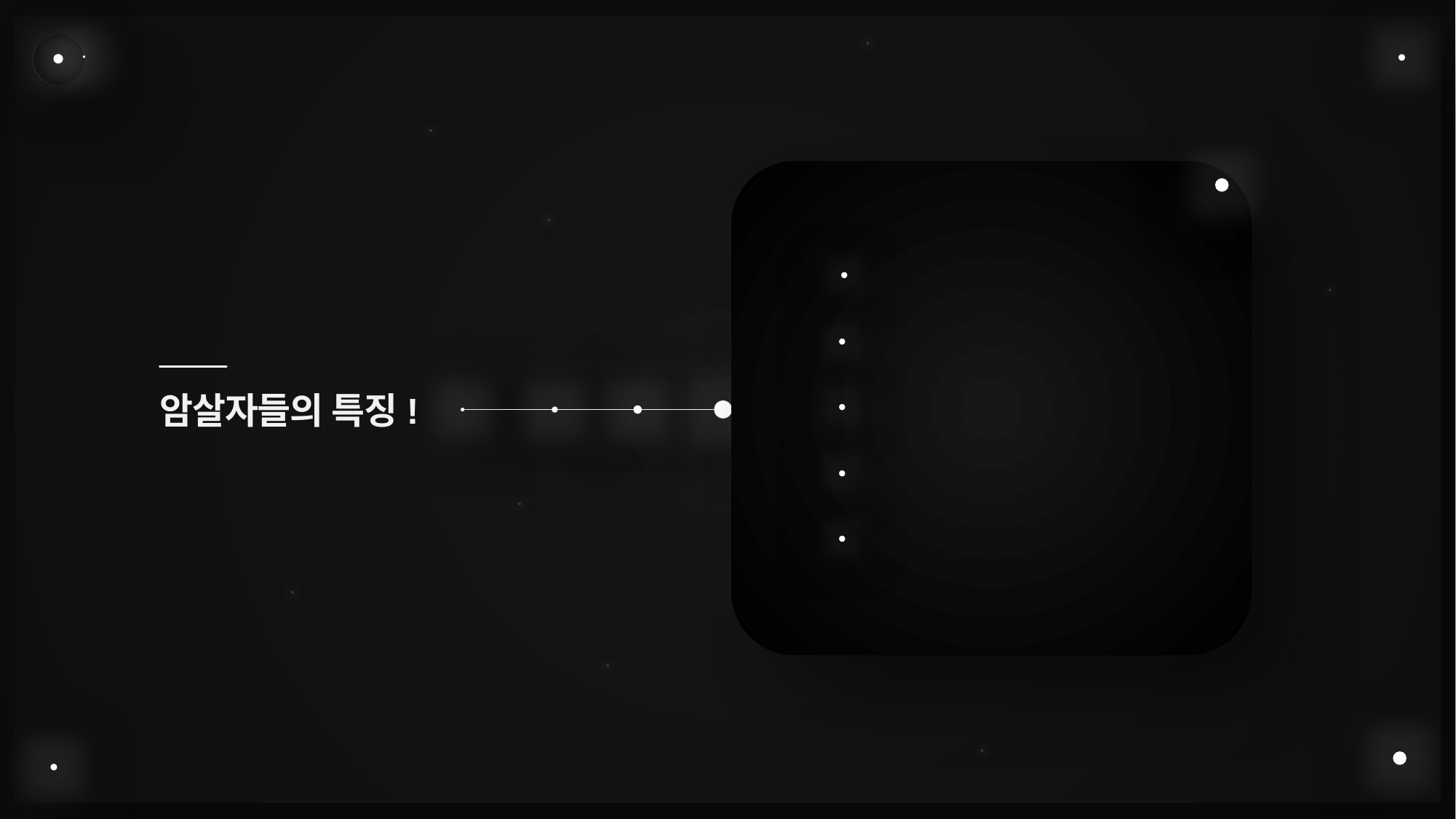

ASSASSIN

기동성이 좋아서 빠르다.

딜이 쌔서 많이 하지만 세팅이 비싸다.

암살자 답게 커마는 예쁘다.

세팅을 다르게 하면 딜이 다르게 나온다.

암살자 들은 서로 스킬들이 다르다.

암살자

암살자들의 특징!